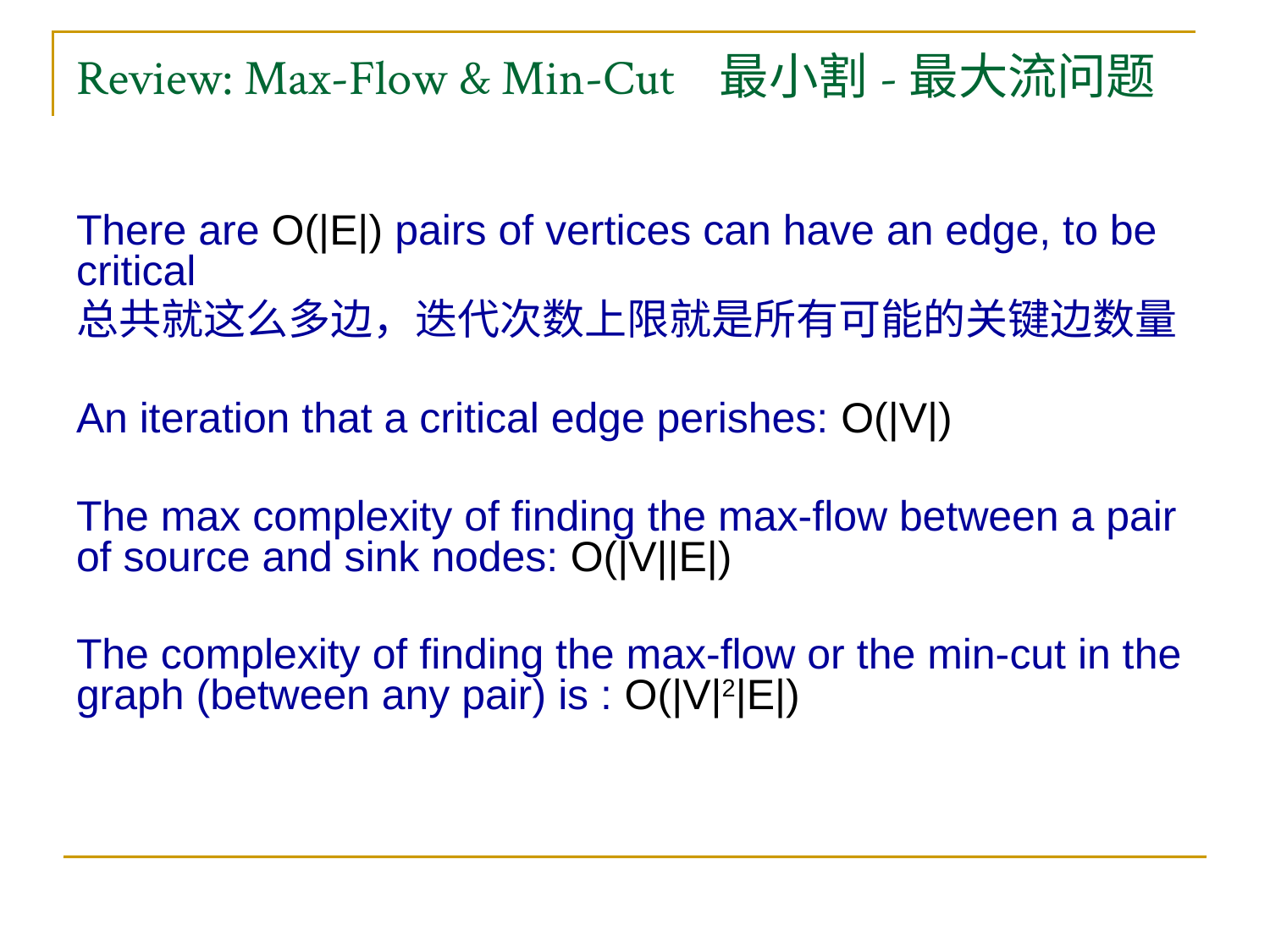

# Review: Max-Flow & Min-Cut   最小割-最大流问题
There are O(|E|) pairs of vertices can have an edge, to be critical
总共就这么多边，迭代次数上限就是所有可能的关键边数量

An iteration that a critical edge perishes: O(|V|)

The max complexity of finding the max-flow between a pair of source and sink nodes: O(|V||E|)

The complexity of finding the max-flow or the min-cut in the graph (between any pair) is : O(|V|2|E|)